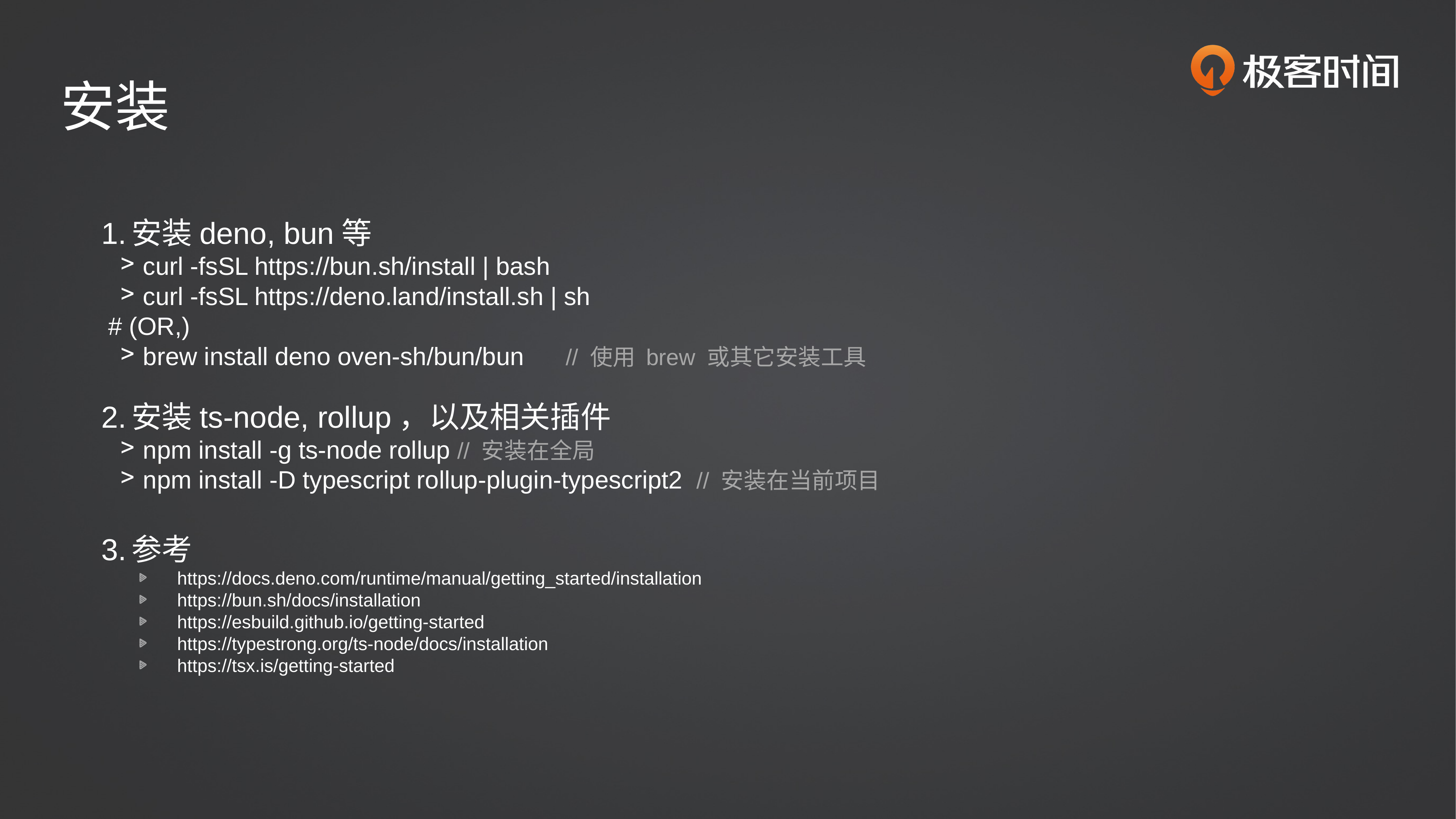

安装
安装deno, bun等
curl -fsSL https://bun.sh/install | bash
curl -fsSL https://deno.land/install.sh | sh
 # (OR,)
brew install deno oven-sh/bun/bun      // 使用 brew 或其它安装工具

安装ts-node, rollup，以及相关插件
npm install -g ts-node rollup // 安装在全局
npm install -D typescript rollup-plugin-typescript2  // 安装在当前项目

参考
https://docs.deno.com/runtime/manual/getting_started/installation
https://bun.sh/docs/installation
https://esbuild.github.io/getting-started
https://typestrong.org/ts-node/docs/installation
https://tsx.is/getting-started